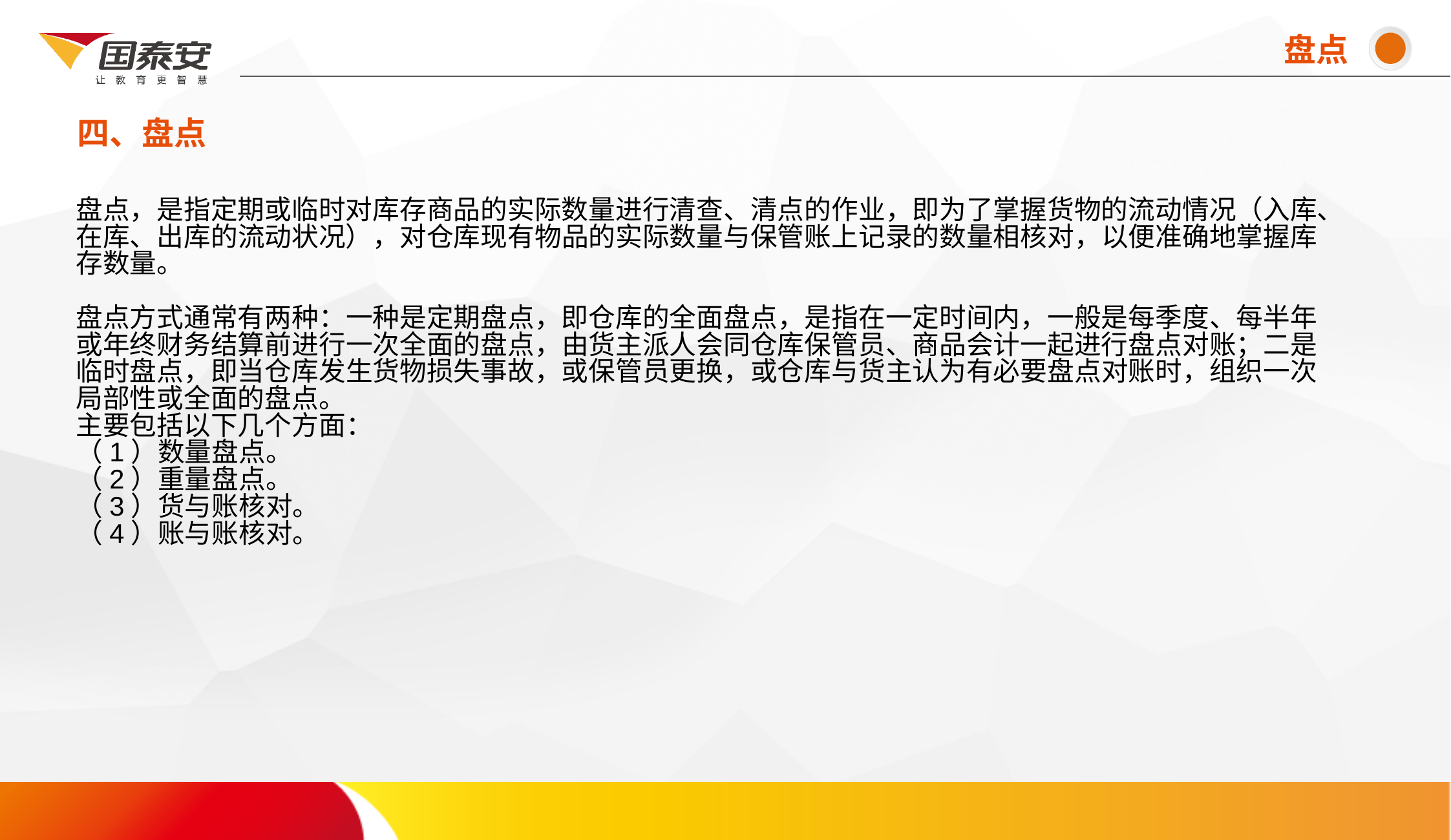

盘点
四、盘点
# 盘点，是指定期或临时对库存商品的实际数量进行清查、清点的作业，即为了掌握货物的流动情况（入库、在库、出库的流动状况），对仓库现有物品的实际数量与保管账上记录的数量相核对，以便准确地掌握库存数量。 盘点方式通常有两种：一种是定期盘点，即仓库的全面盘点，是指在一定时间内，一般是每季度、每半年或年终财务结算前进行一次全面的盘点，由货主派人会同仓库保管员、商品会计一起进行盘点对账；二是临时盘点，即当仓库发生货物损失事故，或保管员更换，或仓库与货主认为有必要盘点对账时，组织一次局部性或全面的盘点。 主要包括以下几个方面： （1）数量盘点。 （2）重量盘点。 （3）货与账核对。 （4）账与账核对。